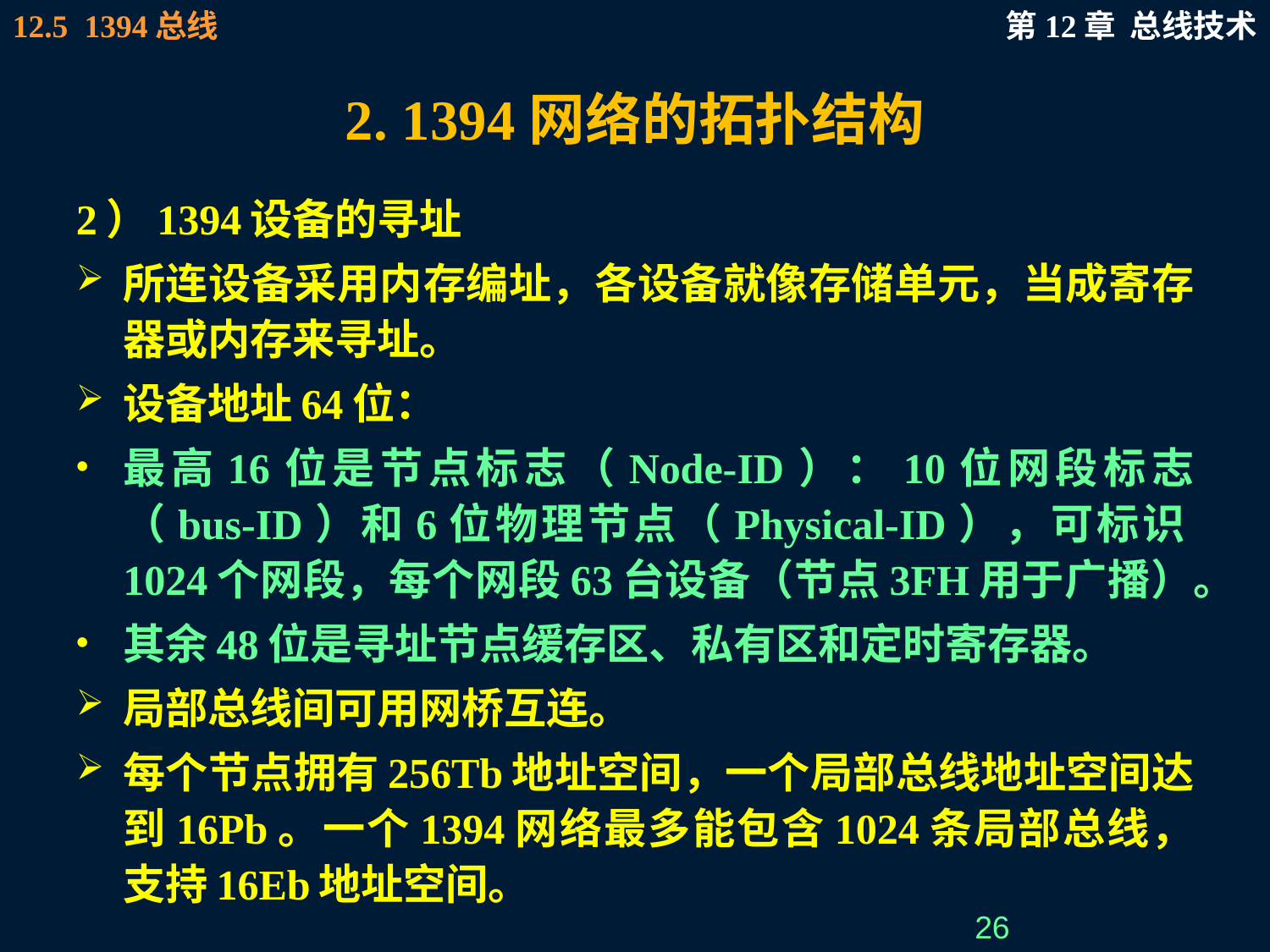

# 2. 1394网络的拓扑结构
2）1394设备的寻址
所连设备采用内存编址，各设备就像存储单元，当成寄存器或内存来寻址。
设备地址64位：
最高16位是节点标志（Node-ID）：10位网段标志（bus-ID）和6位物理节点（Physical-ID），可标识1024个网段，每个网段63台设备（节点3FH用于广播）。
其余48位是寻址节点缓存区、私有区和定时寄存器。
局部总线间可用网桥互连。
每个节点拥有256Tb地址空间，一个局部总线地址空间达到16Pb。一个1394网络最多能包含1024条局部总线，支持16Eb地址空间。